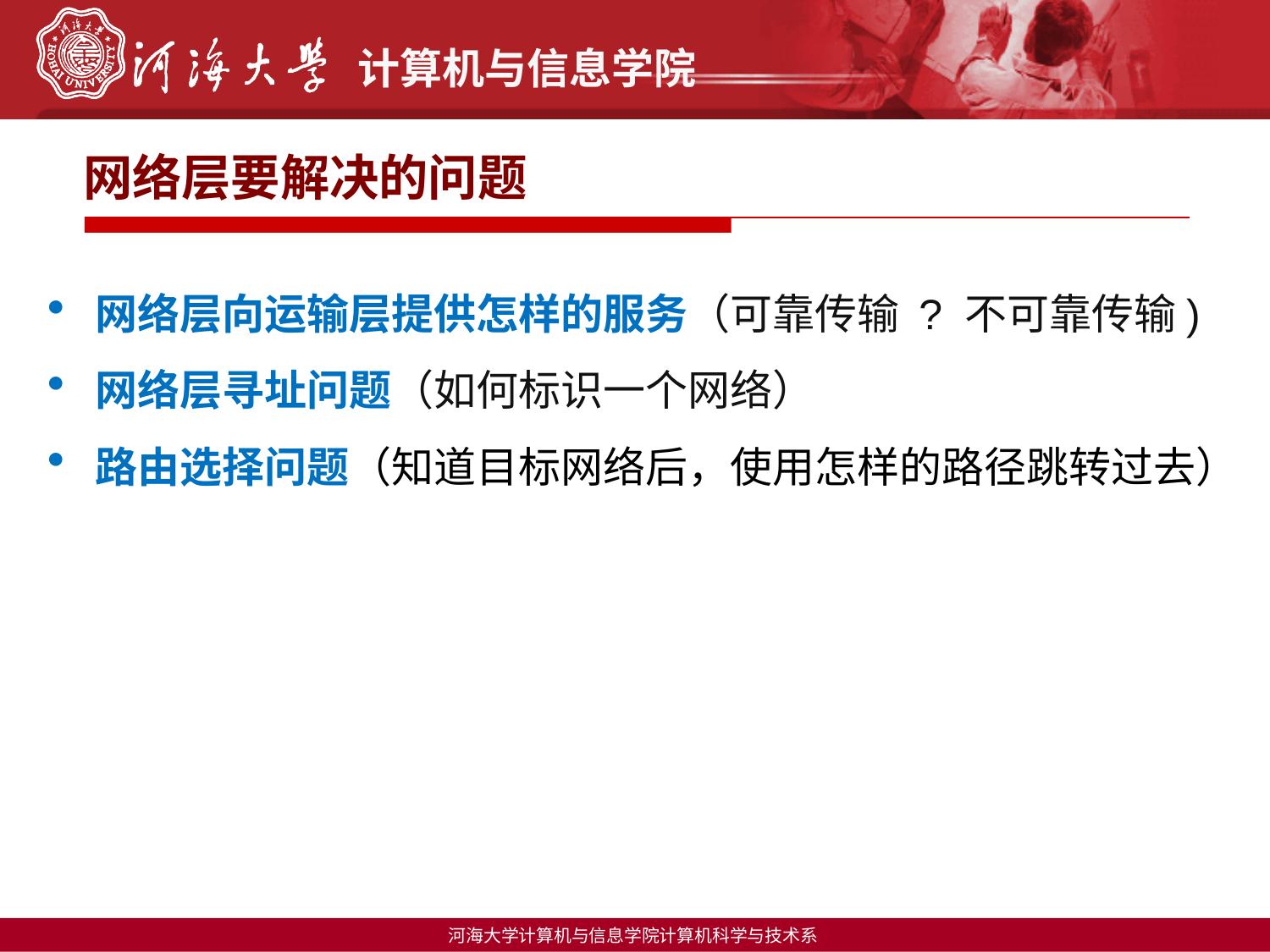

网络层要解决的问题
网络层向运输层提供怎样的服务（可靠传输 ? 不可靠传输)
网络层寻址问题（如何标识一个网络）
路由选择问题（知道目标网络后，使用怎样的路径跳转过去）